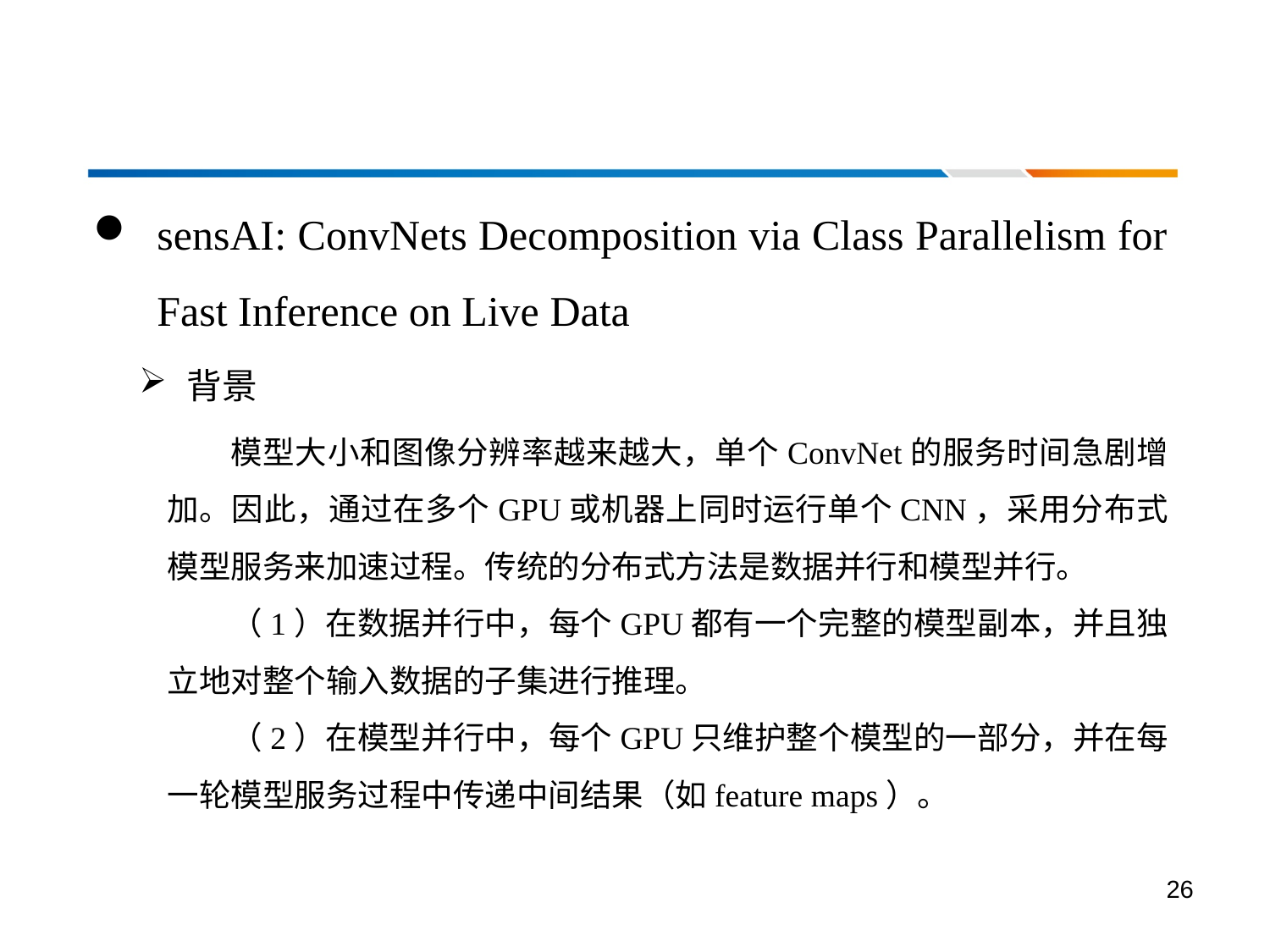

sensAI: ConvNets Decomposition via Class Parallelism for Fast Inference on Live Data
背景
模型大小和图像分辨率越来越大，单个ConvNet的服务时间急剧增加。因此，通过在多个GPU或机器上同时运行单个CNN，采用分布式模型服务来加速过程。传统的分布式方法是数据并行和模型并行。
（1）在数据并行中，每个GPU都有一个完整的模型副本，并且独立地对整个输入数据的子集进行推理。
（2）在模型并行中，每个GPU只维护整个模型的一部分，并在每一轮模型服务过程中传递中间结果（如feature maps）。
26